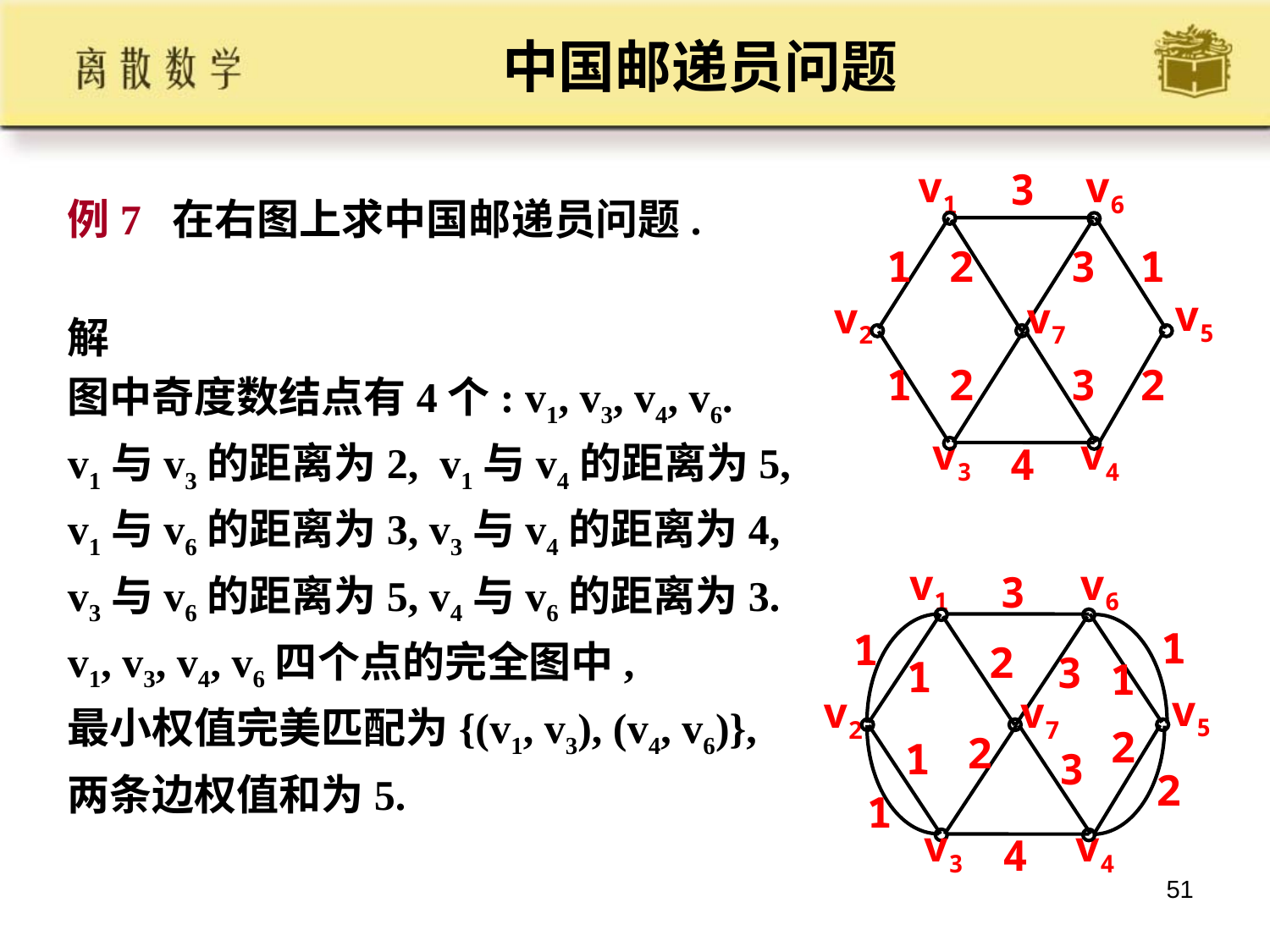

# 中国邮递员问题
v1
v6
3

1
2
3
1
v5
v2
v7

1
2
3
2
v3
v4

4

例7  在右图上求中国邮递员问题.

解
图中奇度数结点有4个: v1, v3, v4, v6.
v1与v3的距离为2,  v1与v4的距离为5,
v1与v6的距离为3, v3与v4的距离为4,
v3与v6的距离为5, v4与v6的距离为3.
v1, v3, v4, v6四个点的完全图中,
最小权值完美匹配为{(v1, v3), (v4, v6)},
两条边权值和为5.

v1
v6
3

1
1
2
3
1
1
v5
v2
v7

2

2
1
3
2
1
v3
v4

4

51